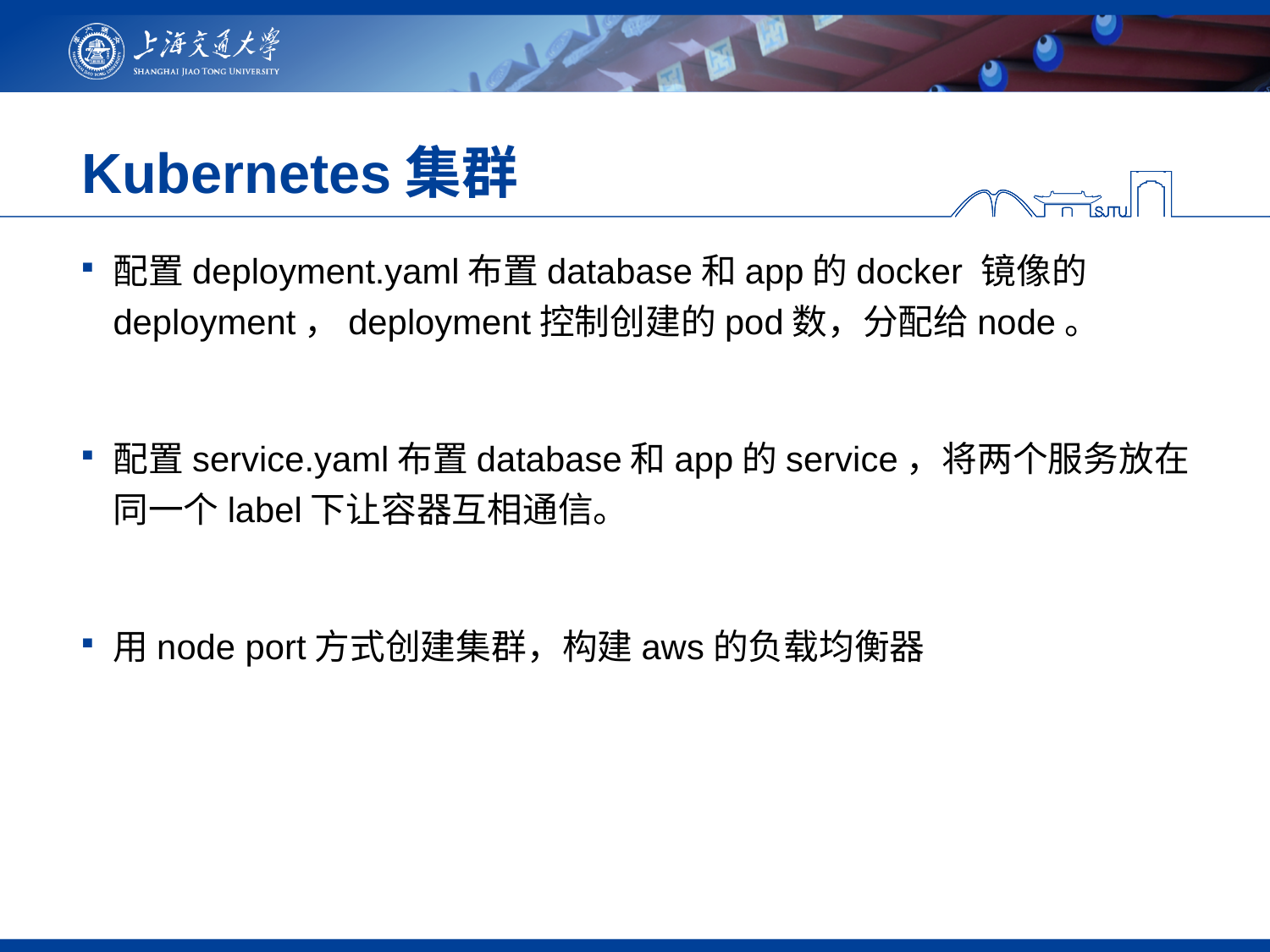

# Kubernetes集群
配置deployment.yaml布置database和app的docker 镜像的deployment，deployment控制创建的pod数，分配给node。

配置service.yaml布置database和app的service，将两个服务放在同一个label下让容器互相通信。

用node port方式创建集群，构建aws的负载均衡器